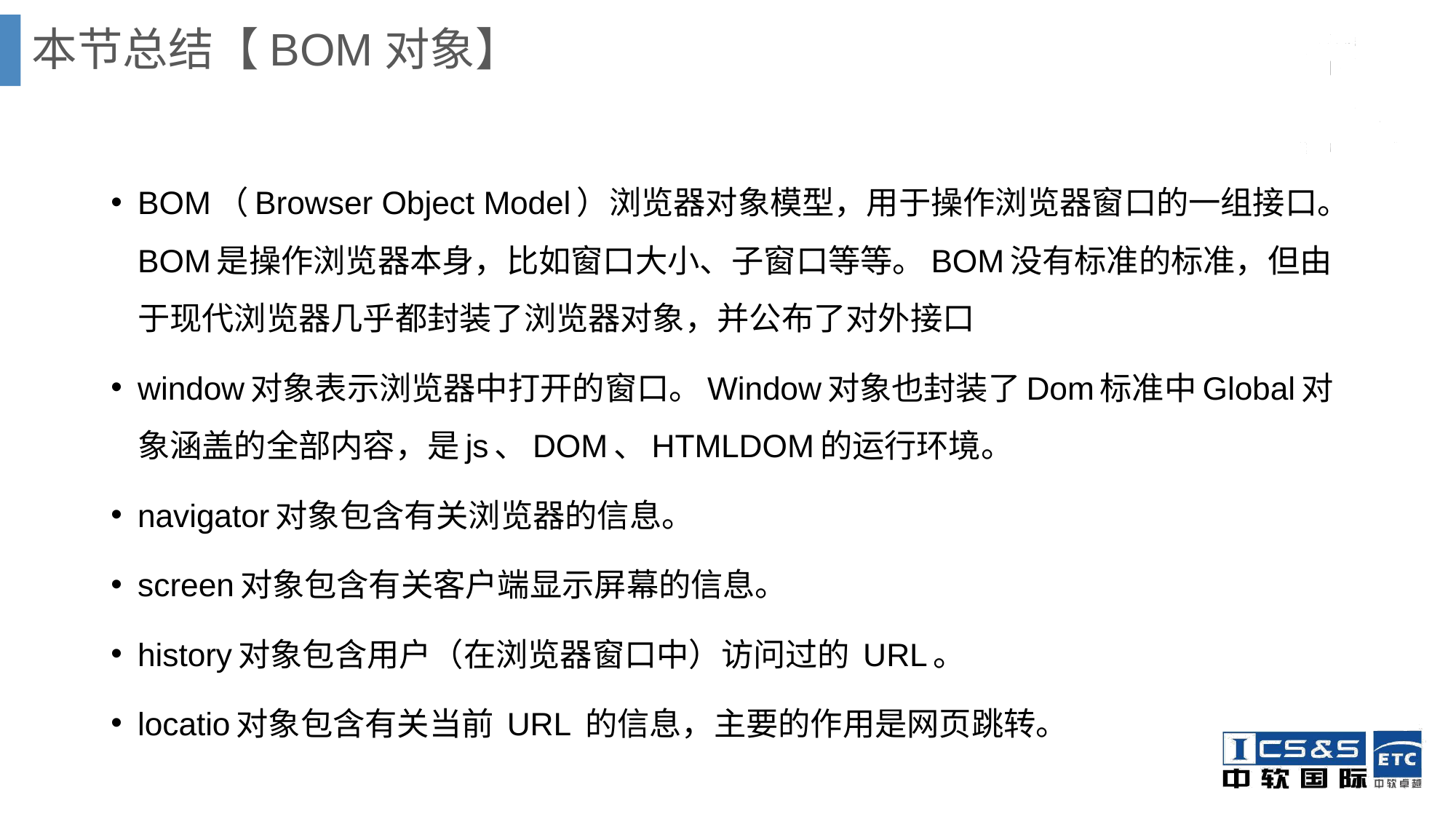

# 本节总结【BOM对象】
BOM（Browser Object Model）浏览器对象模型，用于操作浏览器窗口的一组接口。BOM是操作浏览器本身，比如窗口大小、子窗口等等。BOM没有标准的标准，但由于现代浏览器几乎都封装了浏览器对象，并公布了对外接口
window对象表示浏览器中打开的窗口。Window对象也封装了Dom标准中Global对象涵盖的全部内容，是js、DOM、HTMLDOM的运行环境。
navigator对象包含有关浏览器的信息。
screen对象包含有关客户端显示屏幕的信息。
history对象包含用户（在浏览器窗口中）访问过的 URL。
locatio对象包含有关当前 URL 的信息，主要的作用是网页跳转。